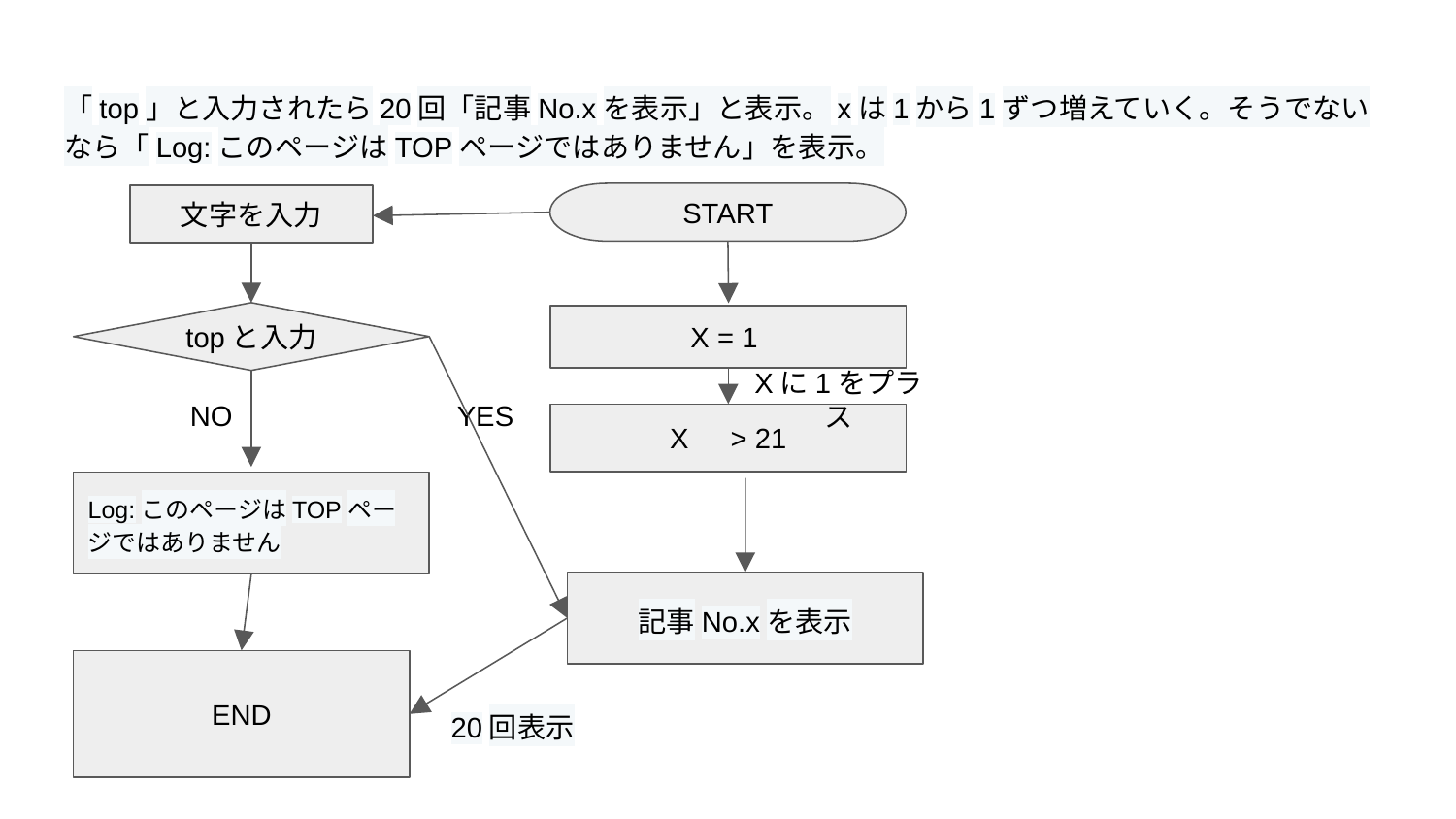

# 「top」と入力されたら20回「記事No.xを表示」と表示。xは1から1ずつ増えていく。そうでないなら「Log:このページはTOPページではありません」を表示。

START
文字を入力
topと入力
　　　　　　　　　　　X = 1

Xに1をプラス

NO
YES
X　> 21
Log:このページはTOPページではありません
記事No.xを表示
END
20回表示